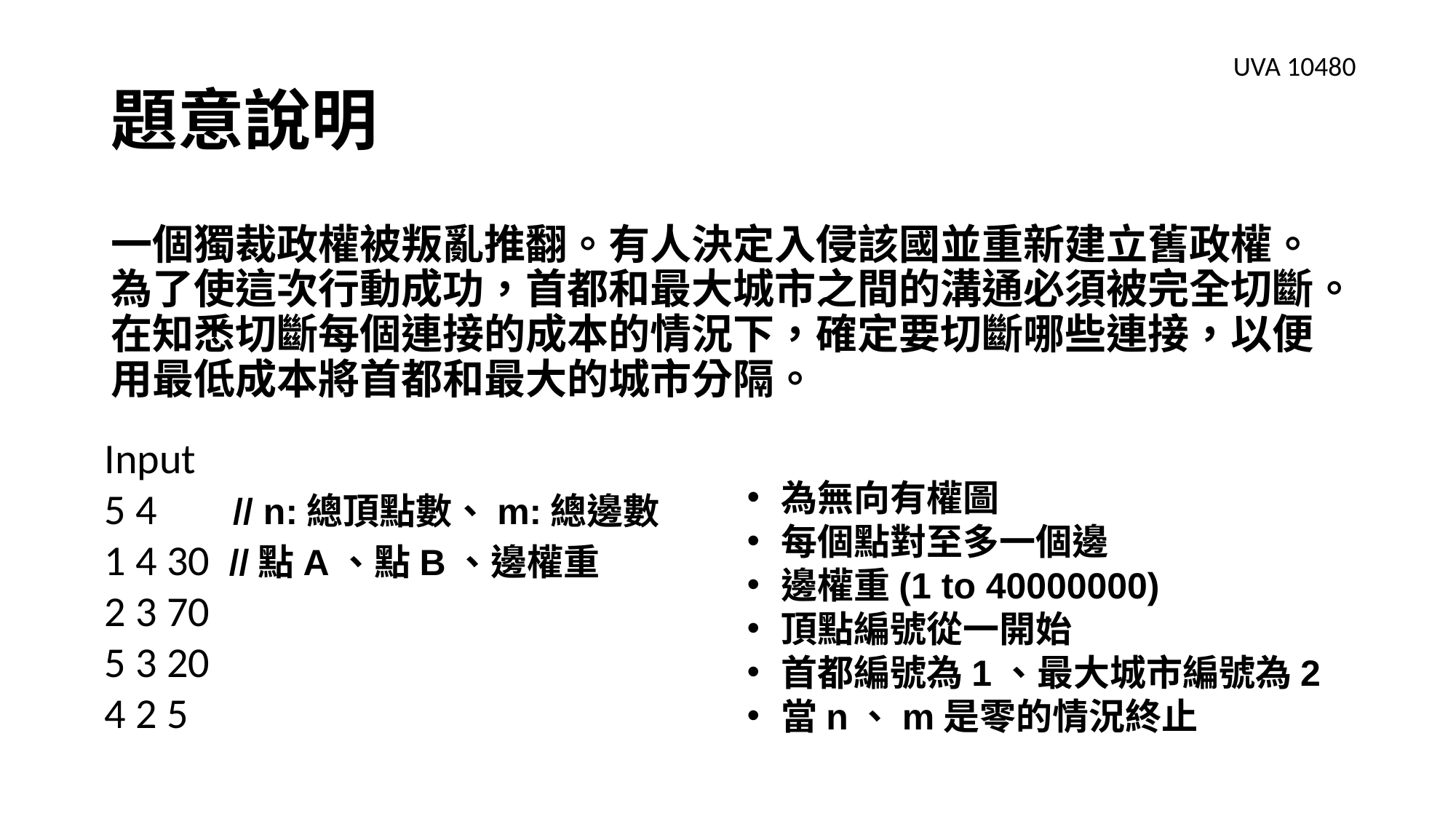

# 題意說明
UVA 10480
一個獨裁政權被叛亂推翻。有人決定入侵該國並重新建立舊政權。為了使這次行動成功，首都和最大城市之間的溝通必須被完全切斷。在知悉切斷每個連接的成本的情況下，確定要切斷哪些連接，以便用最低成本將首都和最大的城市分隔。
Input
5 4 	  // n:總頂點數、m:總邊數
1 4 30  //點A、點B、邊權重
2 3 70
5 3 20
4 2 5
為無向有權圖
每個點對至多一個邊
邊權重(1 to 40000000)
頂點編號從一開始
首都編號為1、最大城市編號為2
當n、m是零的情況終止